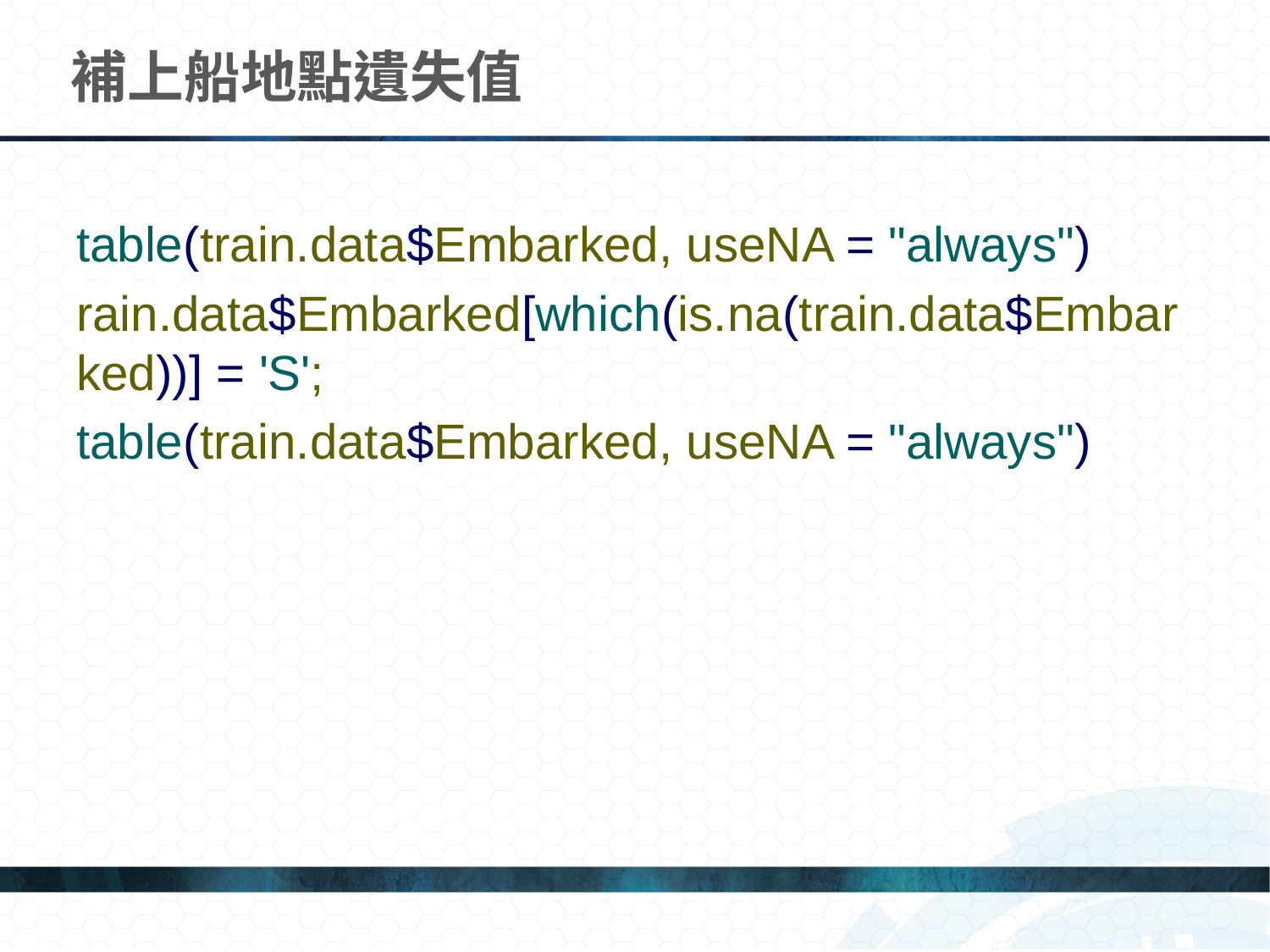

# 補上船地點遺失值
table(train.data$Embarked, useNA = "always")
rain.data$Embarked[which(is.na(train.data$Embarked))] = 'S';
table(train.data$Embarked, useNA = "always")